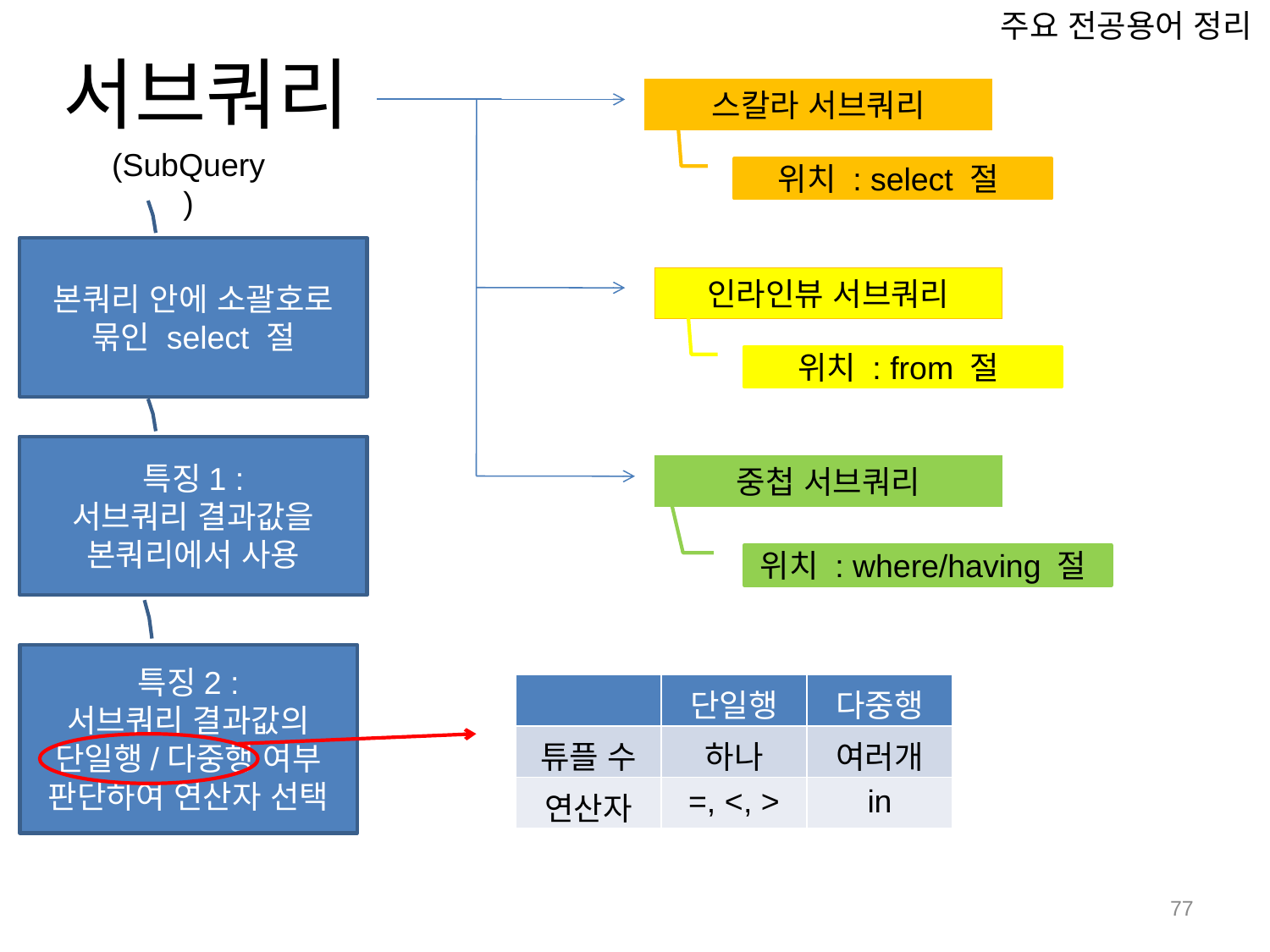

주요 전공용어 정리
서브쿼리
스칼라 서브쿼리
(SubQuery)
위치 : select 절
본쿼리 안에 소괄호로 묶인 select 절
인라인뷰 서브쿼리
위치 : from 절
특징1 :
서브쿼리 결과값을
본쿼리에서 사용
중첩 서브쿼리
위치 : where/having 절
특징2 :
서브쿼리 결과값의
단일행/다중행 여부 판단하여 연산자 선택
|  | 단일행 | 다중행 |
| --- | --- | --- |
| 튜플 수 | 하나 | 여러개 |
| 연산자 | =, <, > | in |

77